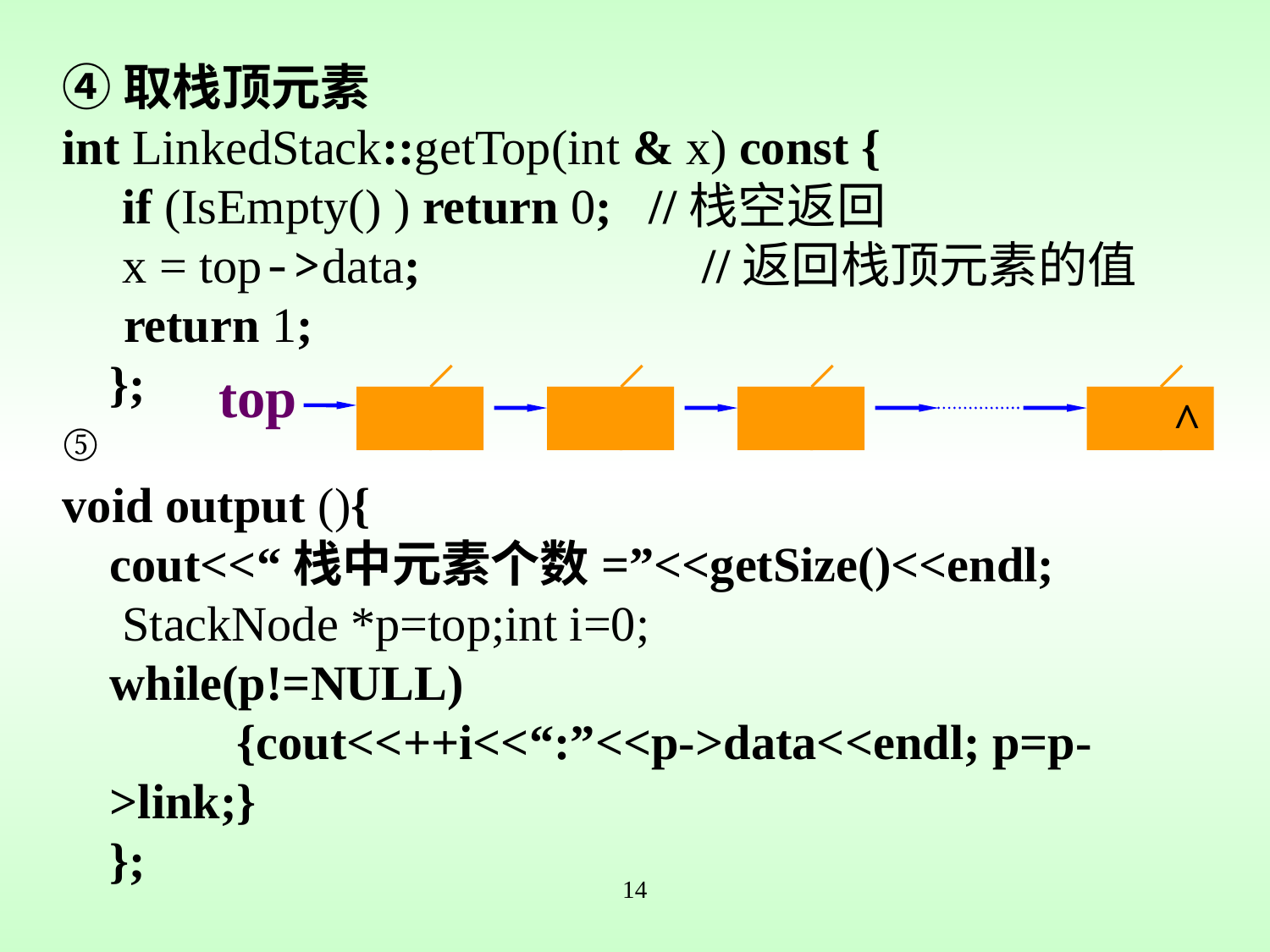

④取栈顶元素
int LinkedStack::getTop(int & x) const {
	 if (IsEmpty() ) return 0;   //栈空返回
	 x = top->data;                       //返回栈顶元素的值
     return 1;
	};
⑤
void output (){
	cout<<“栈中元素个数=”<<getSize()<<endl;
	 StackNode *p=top;int i=0;
	while(p!=NULL)
		{cout<<++i<<“:”<<p->data<<endl; p=p->link;}
	};
top

      ^

14